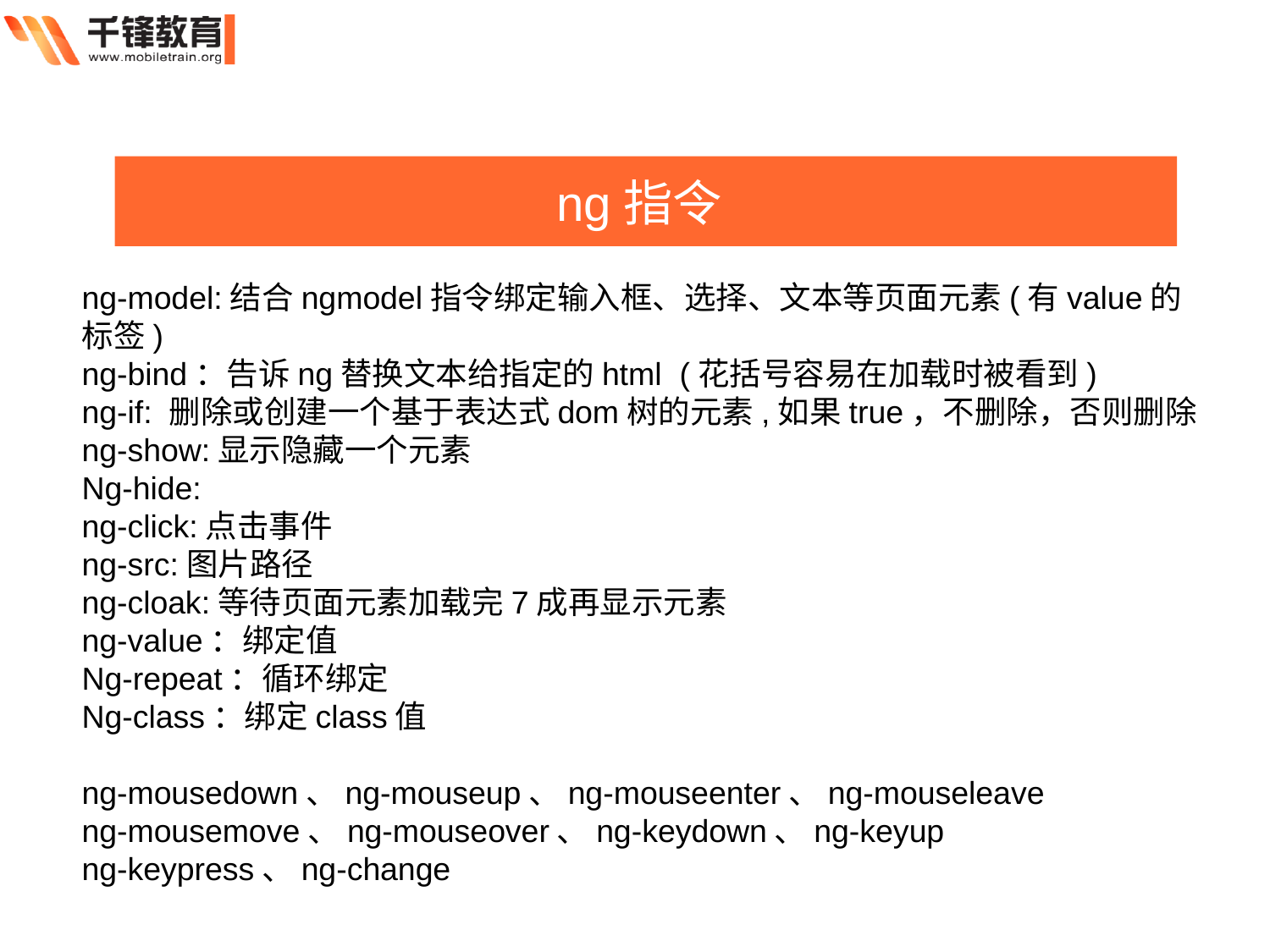

ng-model:结合ngmodel指令绑定输入框、选择、文本等页面元素(有value的标签)
ng-bind：告诉ng替换文本给指定的html  (花括号容易在加载时被看到)
ng-if: 删除或创建一个基于表达式dom树的元素,如果true，不删除，否则删除
ng-show:显示隐藏一个元素
Ng-hide:
ng-click:点击事件
ng-src:图片路径
ng-cloak:等待页面元素加载完7成再显示元素
ng-value：绑定值
Ng-repeat：循环绑定
Ng-class：绑定class值

ng-mousedown、ng-mouseup、ng-mouseenter、ng-mouseleave
ng-mousemove、ng-mouseover、ng-keydown、ng-keyup
ng-keypress、ng-change

        ng指令